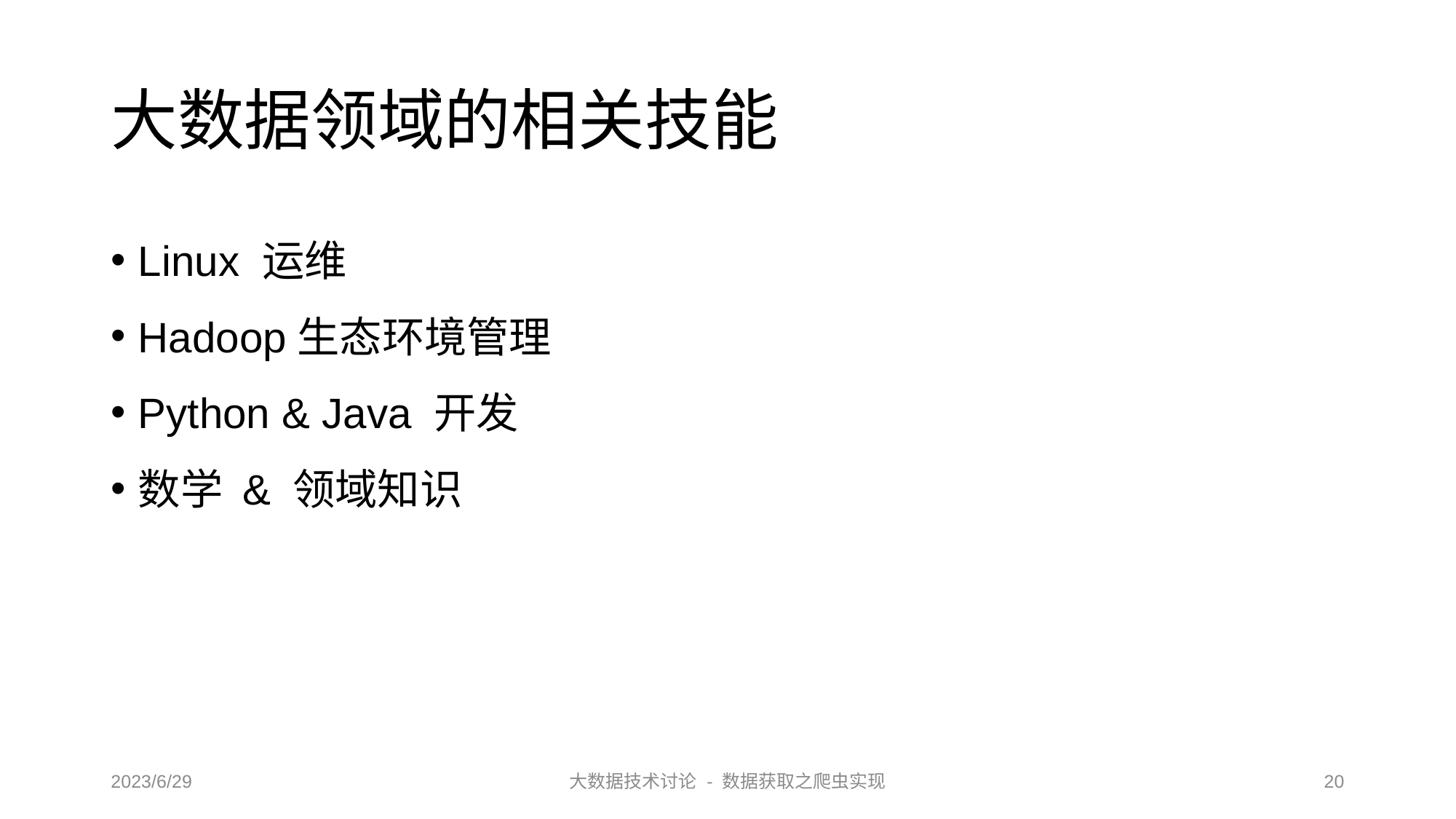

# 大数据领域的相关技能
Linux 运维
Hadoop生态环境管理
Python & Java 开发
数学 & 领域知识

2023/6/29
大数据技术讨论 - 数据获取之爬虫实现
20